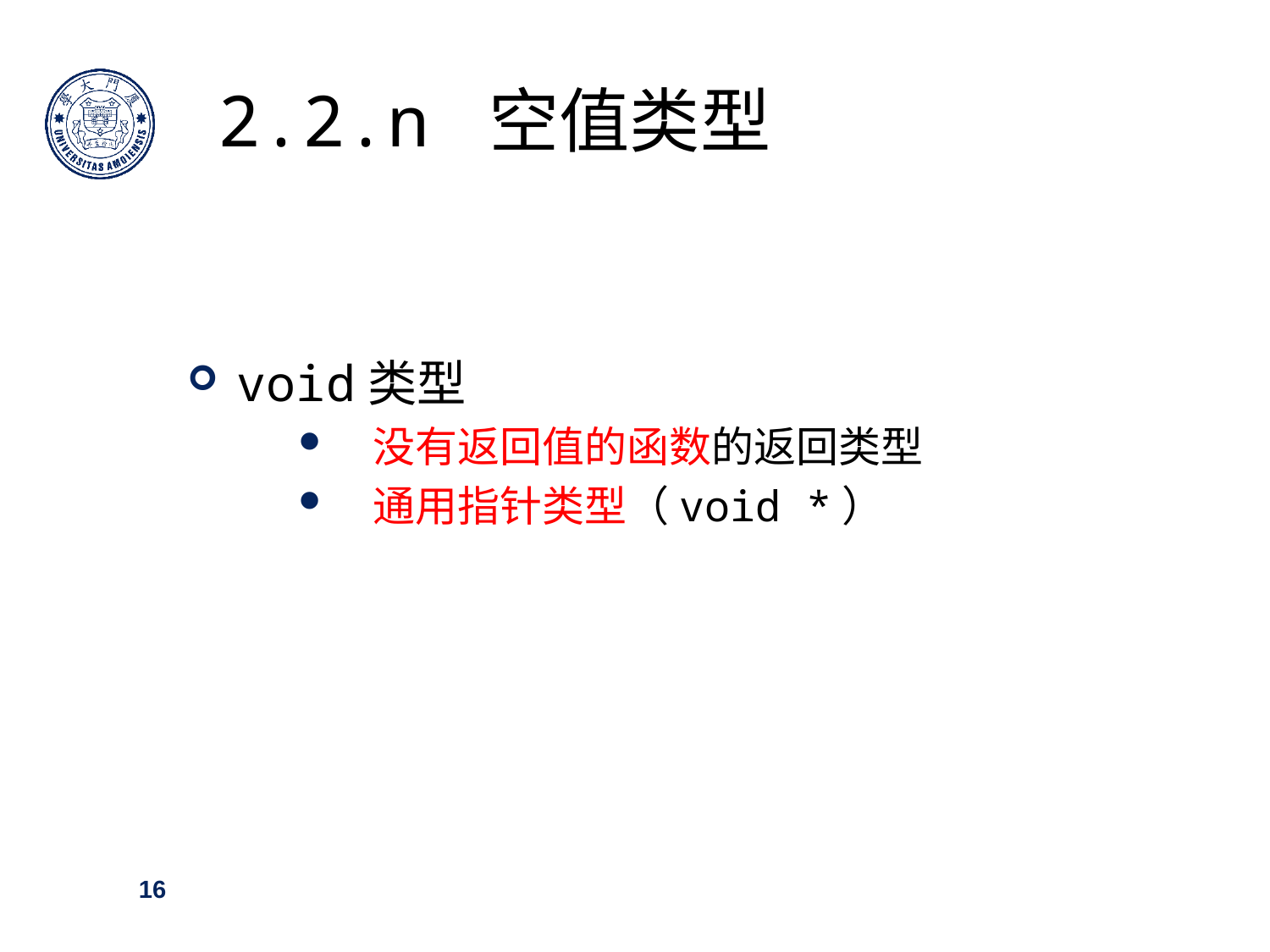

2.2.n 空值类型
void类型
没有返回值的函数的返回类型
通用指针类型（void *）

16